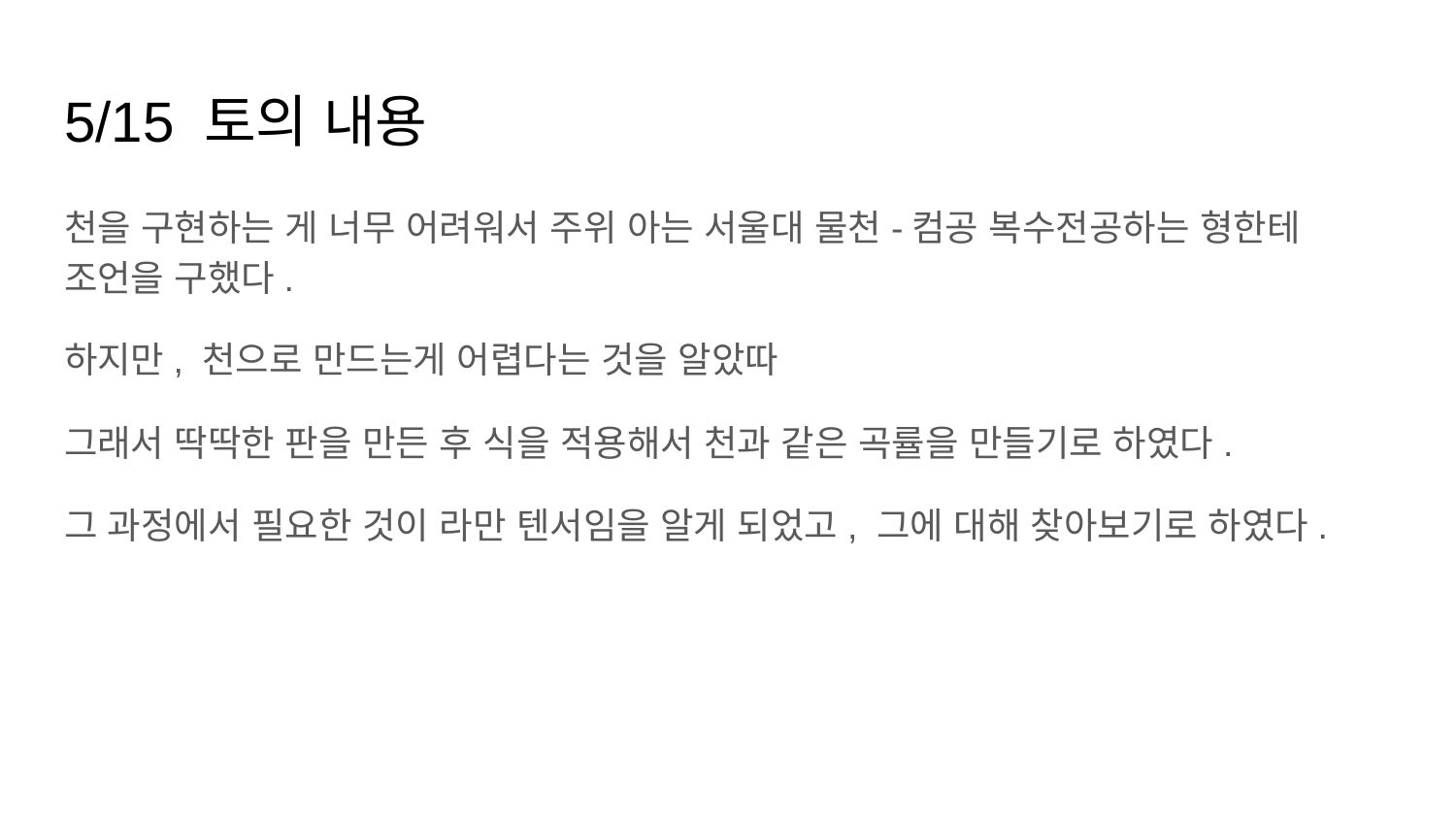

# 5/15 토의 내용
천을 구현하는 게 너무 어려워서 주위 아는 서울대 물천-컴공 복수전공하는 형한테 조언을 구했다.
하지만, 천으로 만드는게 어렵다는 것을 알았따
그래서 딱딱한 판을 만든 후 식을 적용해서 천과 같은 곡률을 만들기로 하였다.
그 과정에서 필요한 것이 라만 텐서임을 알게 되었고, 그에 대해 찾아보기로 하였다.